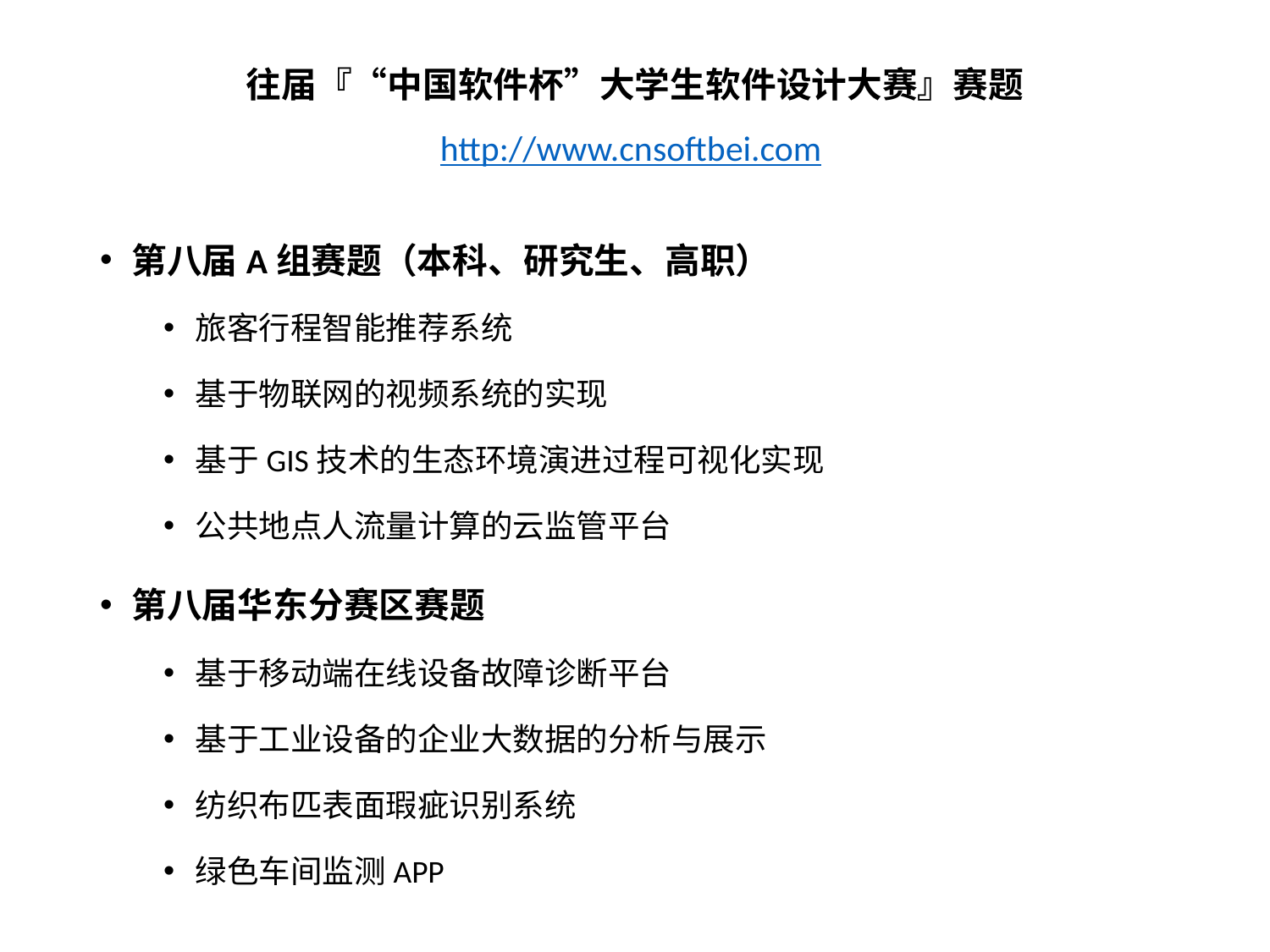

# 往届『“中国软件杯”大学生软件设计大赛』赛题 http://www.cnsoftbei.com
第八届A组赛题（本科、研究生、高职）
旅客行程智能推荐系统
基于物联网的视频系统的实现
基于GIS技术的生态环境演进过程可视化实现
公共地点人流量计算的云监管平台
第八届华东分赛区赛题
基于移动端在线设备故障诊断平台
基于工业设备的企业大数据的分析与展示
纺织布匹表面瑕疵识别系统
绿色车间监测APP